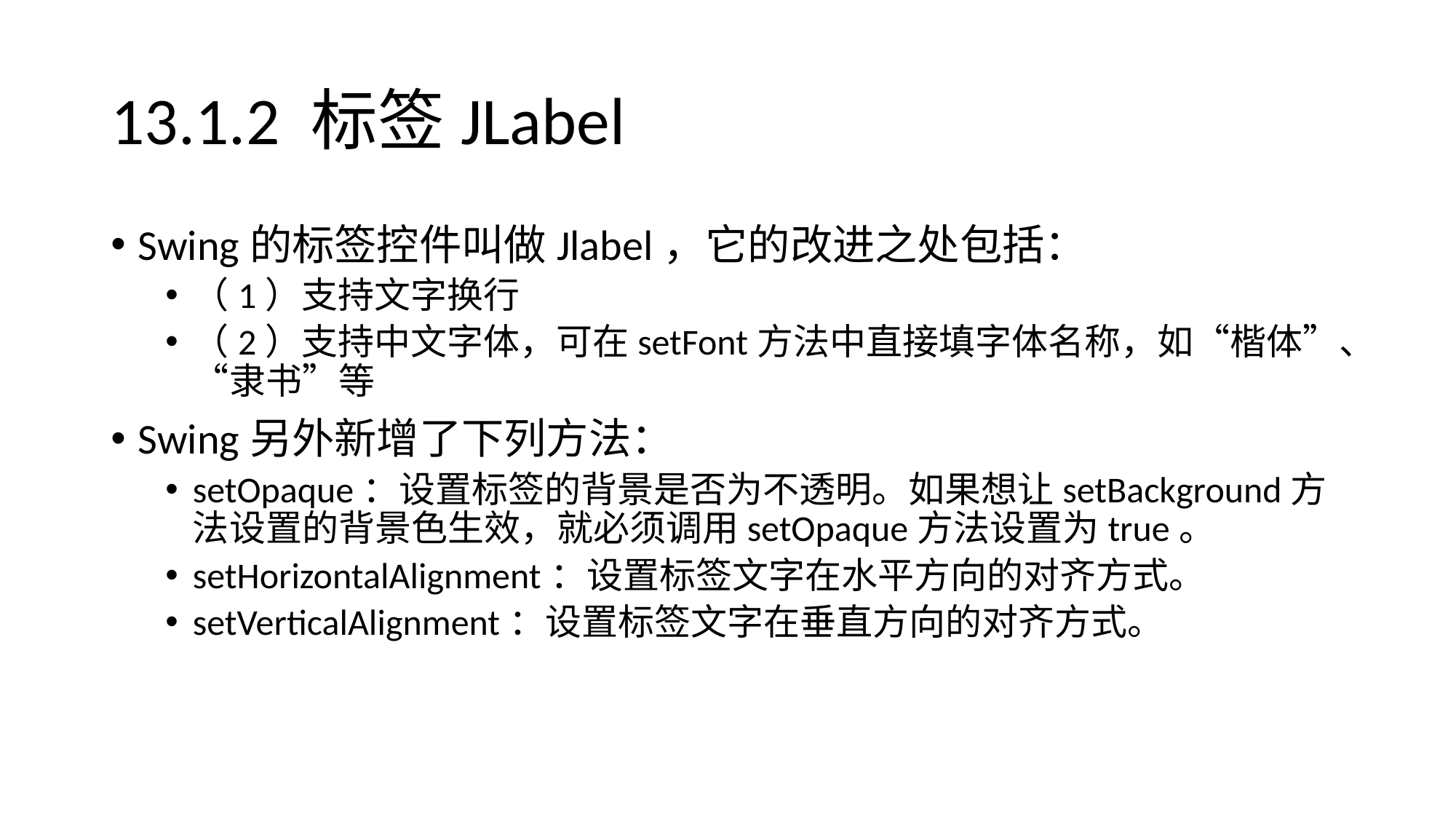

# 13.1.2 标签JLabel
Swing的标签控件叫做Jlabel，它的改进之处包括：
（1）支持文字换行
（2）支持中文字体，可在setFont方法中直接填字体名称，如“楷体”、“隶书”等
Swing另外新增了下列方法：
setOpaque：设置标签的背景是否为不透明。如果想让setBackground方法设置的背景色生效，就必须调用setOpaque方法设置为true。
setHorizontalAlignment：设置标签文字在水平方向的对齐方式。
setVerticalAlignment：设置标签文字在垂直方向的对齐方式。